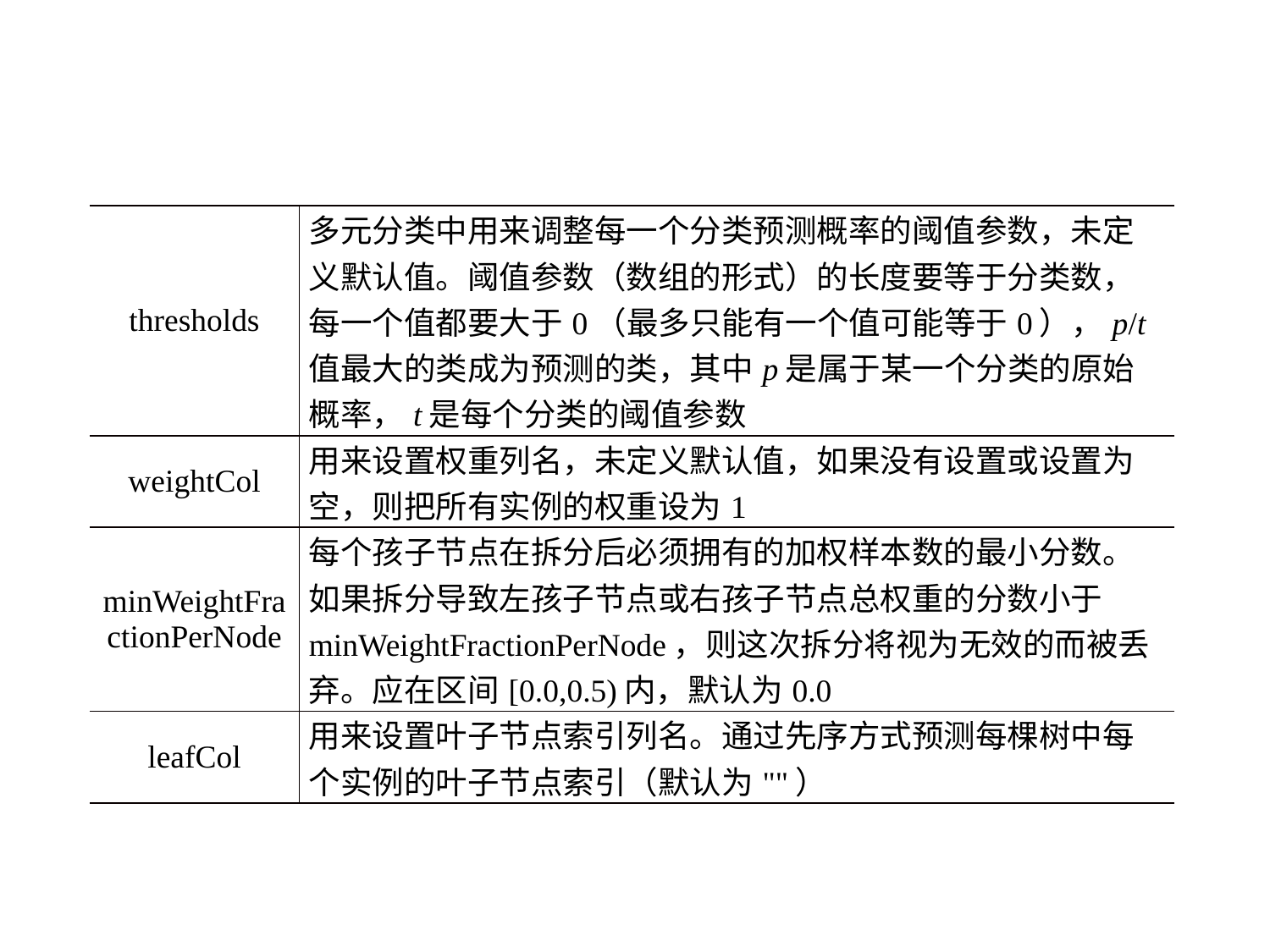

9.7.2 决策树分类算法
| thresholds | 多元分类中用来调整每一个分类预测概率的阈值参数，未定义默认值。阈值参数（数组的形式）的长度要等于分类数，每一个值都要大于0（最多只能有一个值可能等于0），p/t值最大的类成为预测的类，其中p是属于某一个分类的原始概率，t是每个分类的阈值参数 |
| --- | --- |
| weightCol | 用来设置权重列名，未定义默认值，如果没有设置或设置为空，则把所有实例的权重设为1 |
| minWeightFractionPerNode | 每个孩子节点在拆分后必须拥有的加权样本数的最小分数。如果拆分导致左孩子节点或右孩子节点总权重的分数小于minWeightFractionPerNode，则这次拆分将视为无效的而被丢弃。应在区间[0.0,0.5)内，默认为0.0 |
| leafCol | 用来设置叶子节点索引列名。通过先序方式预测每棵树中每个实例的叶子节点索引（默认为""） |